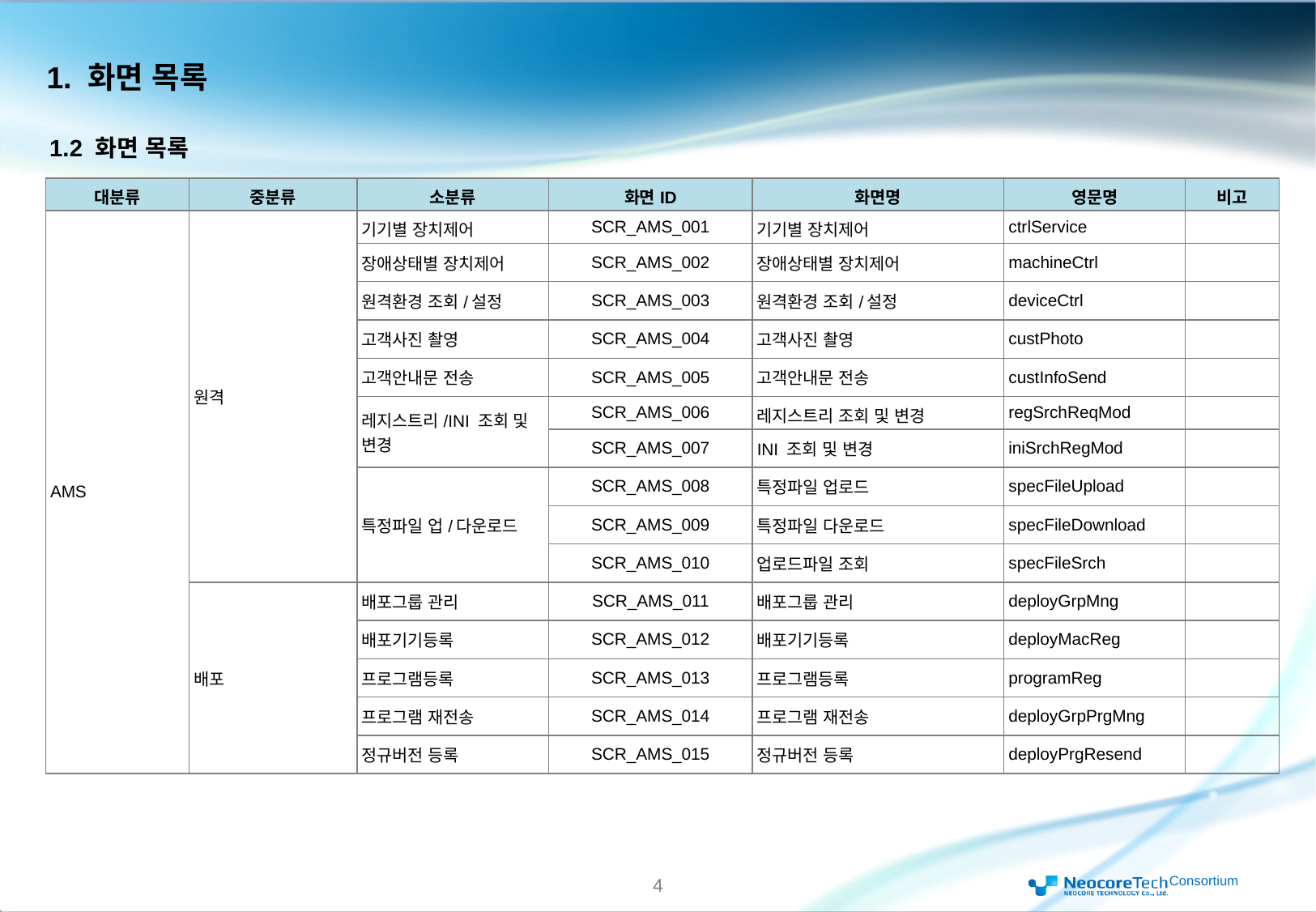

1. 화면 목록
1.2 화면 목록
| 대분류 | 중분류 | 소분류 | 화면ID | 화면명 | 영문명 | 비고 |
| --- | --- | --- | --- | --- | --- | --- |
| AMS | 원격 | 기기별 장치제어 | SCR\_AMS\_001 | 기기별 장치제어 | ctrlService |  |
|  |  | 장애상태별 장치제어 | SCR\_AMS\_002 | 장애상태별 장치제어 | machineCtrl |  |
|  |  | 원격환경 조회/설정 | SCR\_AMS\_003 | 원격환경 조회/설정 | deviceCtrl |  |
|  |  | 고객사진 촬영 | SCR\_AMS\_004 | 고객사진 촬영 | custPhoto |  |
|  |  | 고객안내문 전송 | SCR\_AMS\_005 | 고객안내문 전송 | custInfoSend |  |
|  |  | 레지스트리/INI 조회 및 변경 | SCR\_AMS\_006 | 레지스트리 조회 및 변경 | regSrchReqMod |  |
|  |  |  | SCR\_AMS\_007 | INI 조회 및 변경 | iniSrchRegMod |  |
|  |  | 특정파일 업/다운로드 | SCR\_AMS\_008 | 특정파일 업로드 | specFileUpload |  |
|  |  |  | SCR\_AMS\_009 | 특정파일 다운로드 | specFileDownload |  |
|  |  |  | SCR\_AMS\_010 | 업로드파일 조회 | specFileSrch |  |
|  | 배포 | 배포그룹 관리 | SCR\_AMS\_011 | 배포그룹 관리 | deployGrpMng |  |
|  |  | 배포기기등록 | SCR\_AMS\_012 | 배포기기등록 | deployMacReg |  |
|  |  | 프로그램등록 | SCR\_AMS\_013 | 프로그램등록 | programReg |  |
|  |  | 프로그램 재전송 | SCR\_AMS\_014 | 프로그램 재전송 | deployGrpPrgMng |  |
|  |  | 정규버전 등록 | SCR\_AMS\_015 | 정규버전 등록 | deployPrgResend |  |